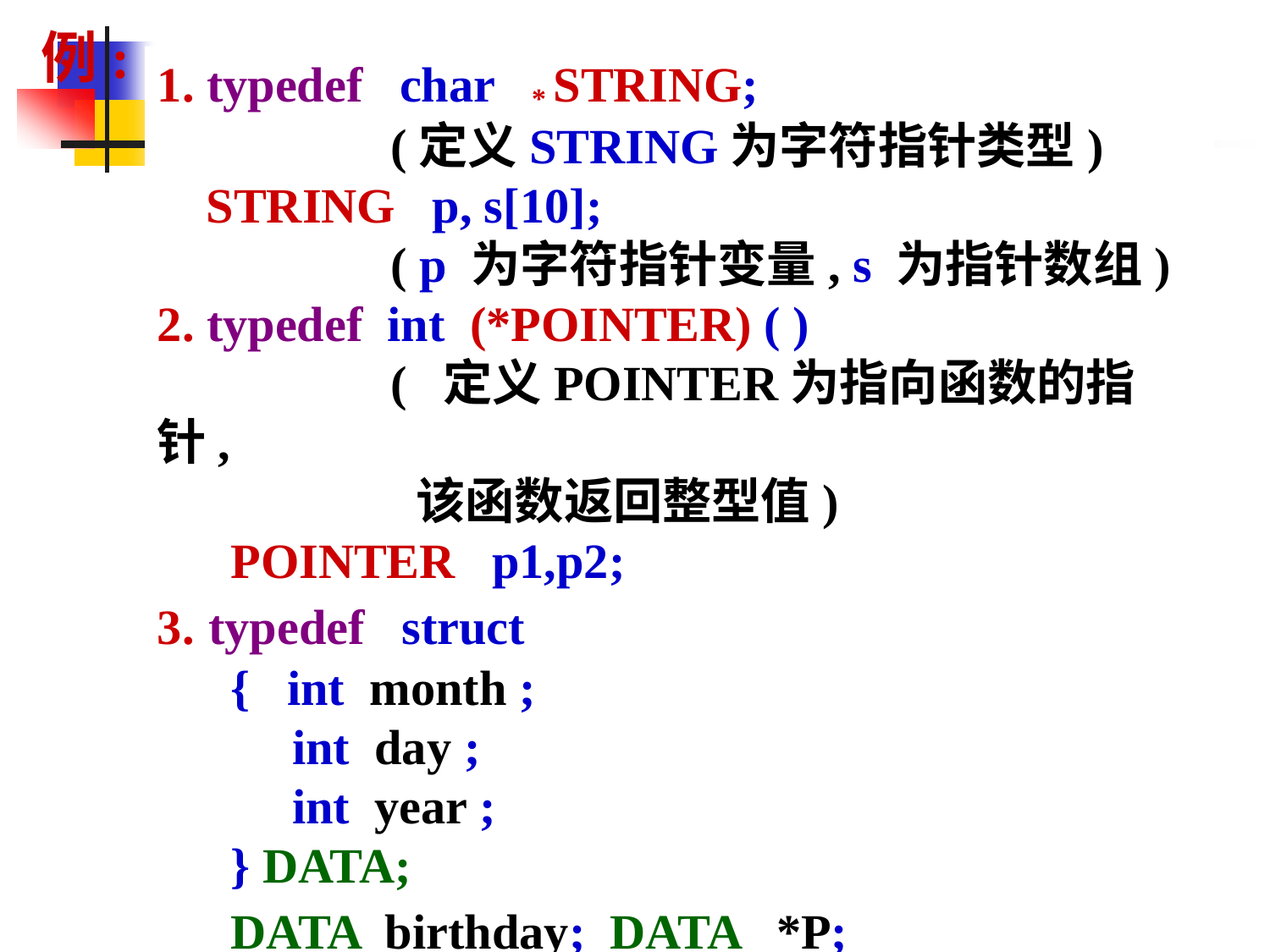

例:
1. typedef   char   * STRING;
                   (定义STRING为字符指针类型)
    STRING   p, s[10];
                   ( p 为字符指针变量, s 为指针数组)
2. typedef  int  (*POINTER) ( )
                   (  定义POINTER为指向函数的指针,
                      该函数返回整型值)
      POINTER   p1,p2;
3. typedef   struct
      {   int  month ;
           int  day ;
           int  year ;
      } DATA;
      DATA  birthday;  DATA   *P;